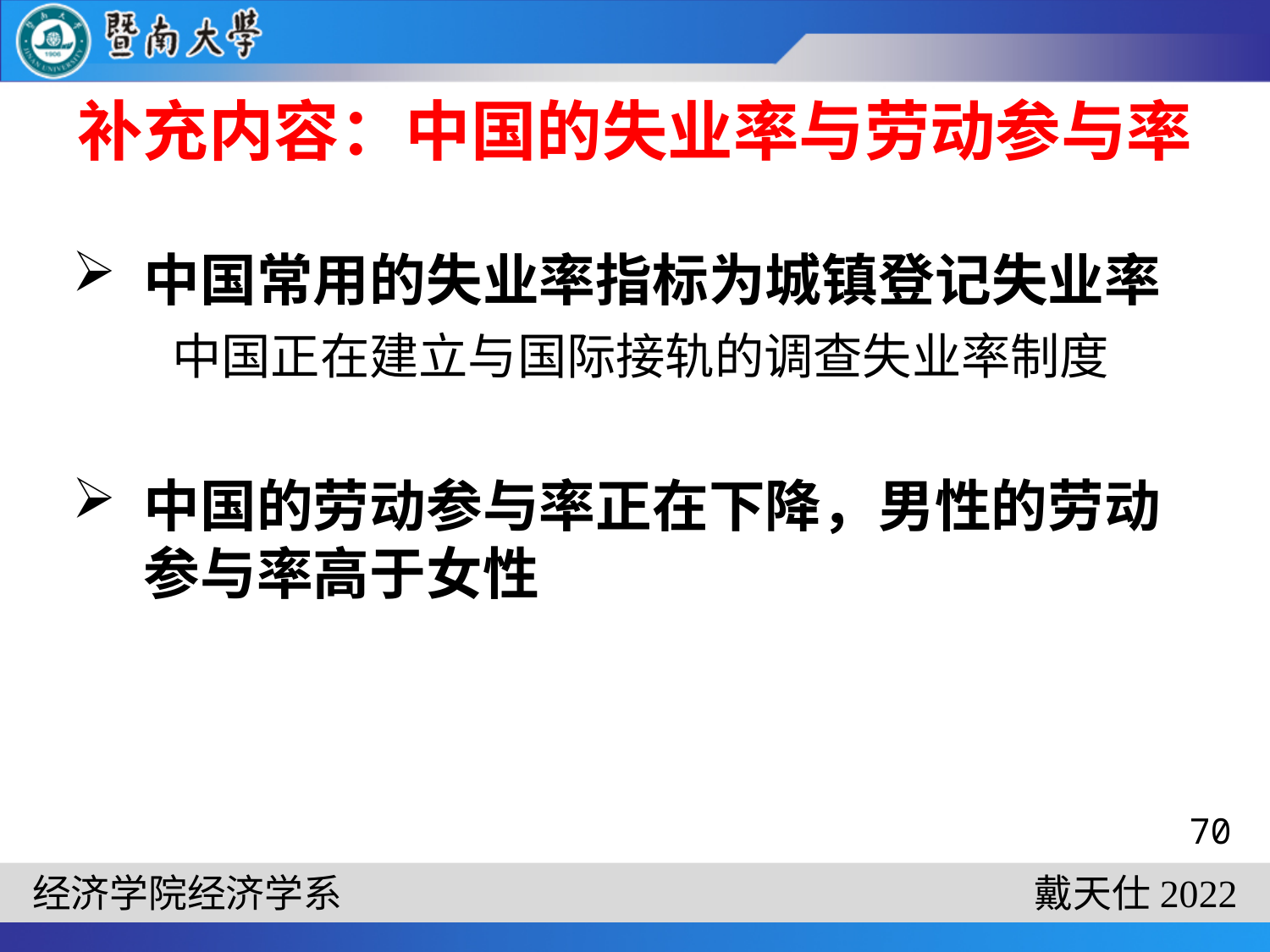

# 补充内容：中国的失业率与劳动参与率
中国常用的失业率指标为城镇登记失业率
中国正在建立与国际接轨的调查失业率制度

中国的劳动参与率正在下降，男性的劳动参与率高于女性

70